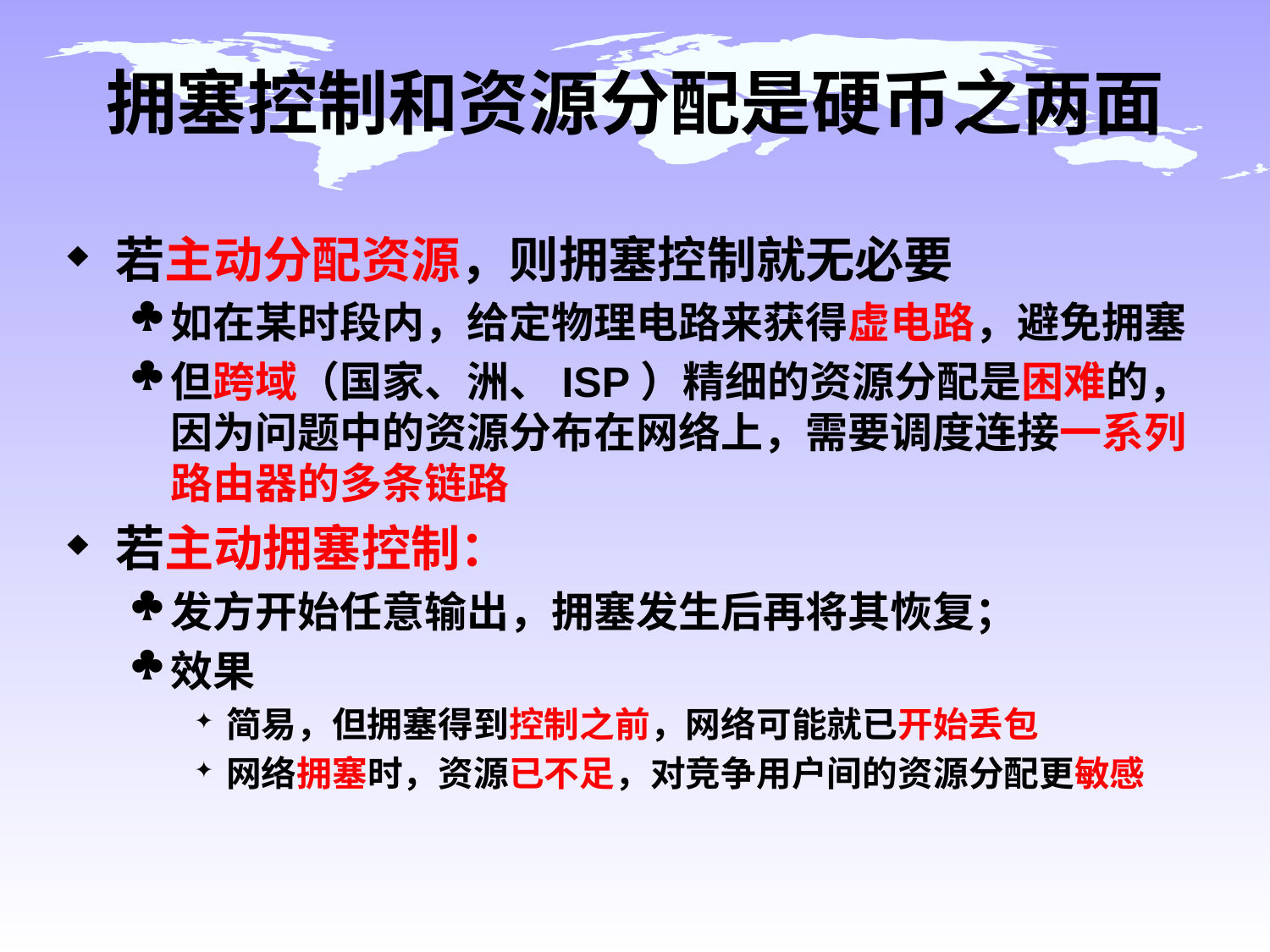

# 拥塞控制和资源分配是硬币之两面
若主动分配资源，则拥塞控制就无必要
如在某时段内，给定物理电路来获得虚电路，避免拥塞
但跨域（国家、洲、ISP）精细的资源分配是困难的，因为问题中的资源分布在网络上，需要调度连接一系列路由器的多条链路
若主动拥塞控制：
发方开始任意输出，拥塞发生后再将其恢复；
效果
简易，但拥塞得到控制之前，网络可能就已开始丢包
网络拥塞时，资源已不足，对竞争用户间的资源分配更敏感